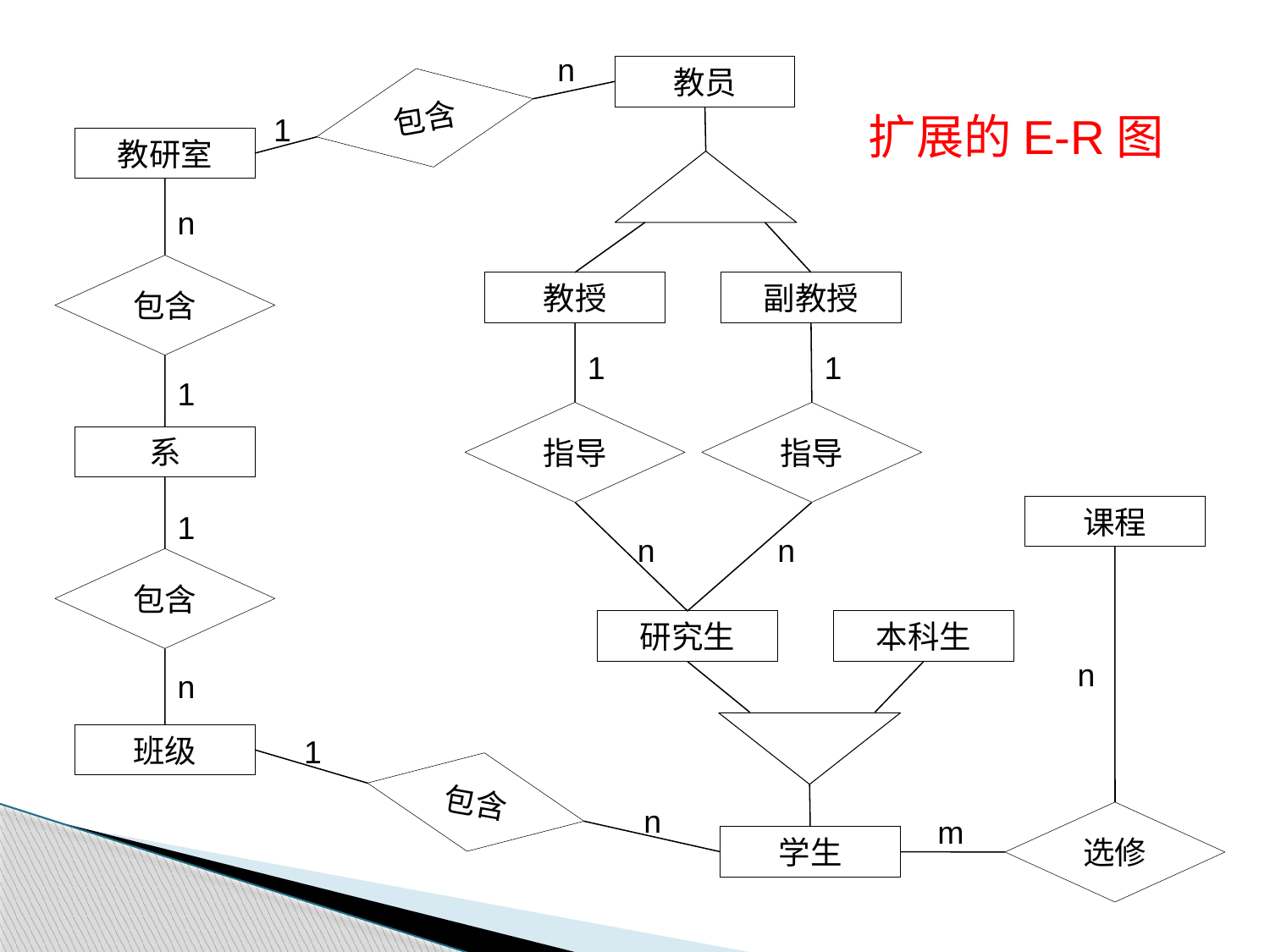

n
教员
包含
扩展的E-R图
1
教研室

n
包含
教授
副教授
1
1
1
指导
指导
系
课程
1
n
n
包含
研究生
本科生
n
n

班级
1
包含
n
选修
m
学生